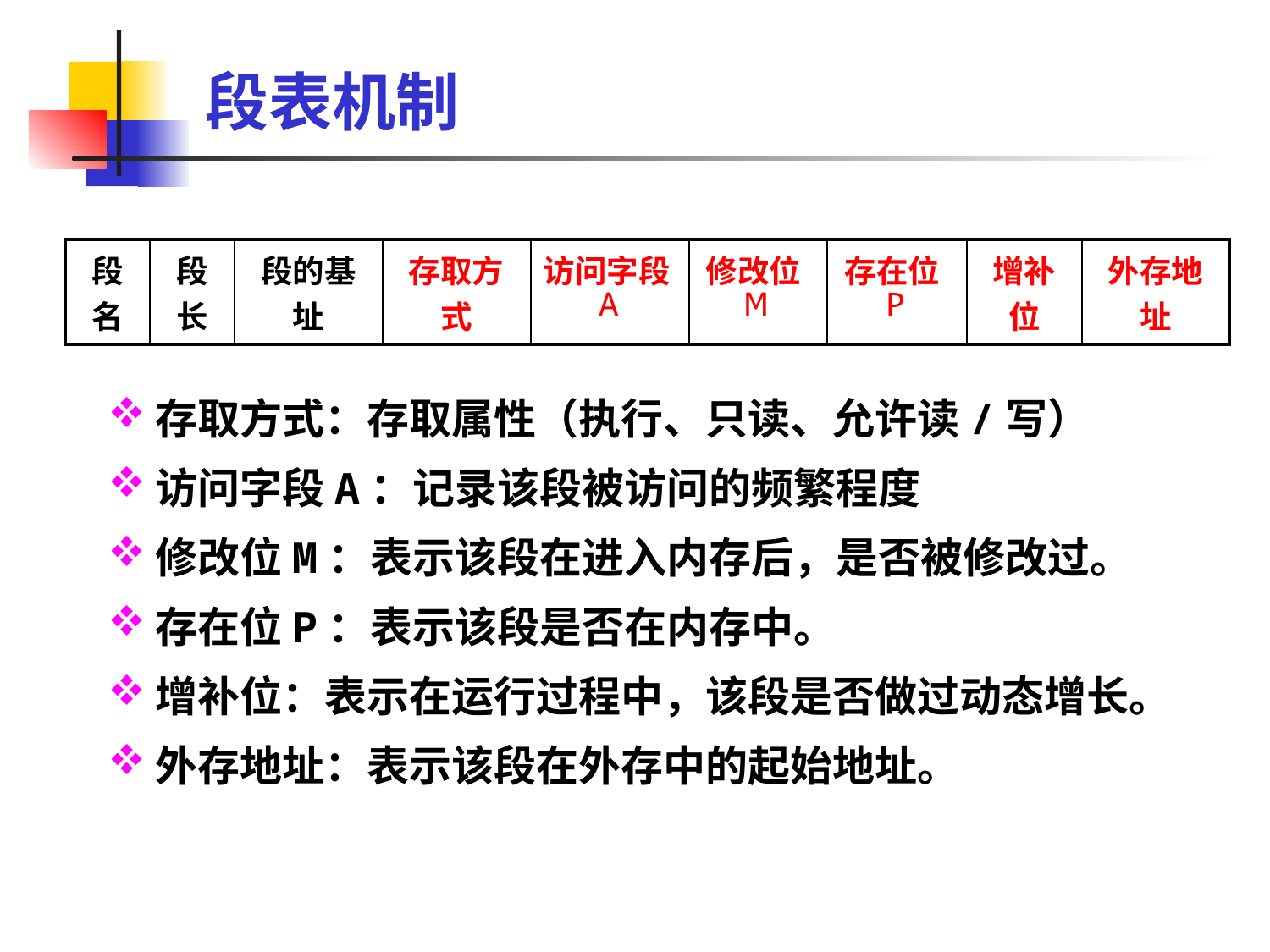

# 段表机制
| 段名 | 段长 | 段的基址 | 存取方式 | 访问字段A | 修改位M | 存在位P | 增补位 | 外存地址 |
| --- | --- | --- | --- | --- | --- | --- | --- | --- |
存取方式：存取属性（执行、只读、允许读/写）
访问字段A：记录该段被访问的频繁程度
修改位M：表示该段在进入内存后，是否被修改过。
存在位P：表示该段是否在内存中。
增补位：表示在运行过程中，该段是否做过动态增长。
外存地址：表示该段在外存中的起始地址。